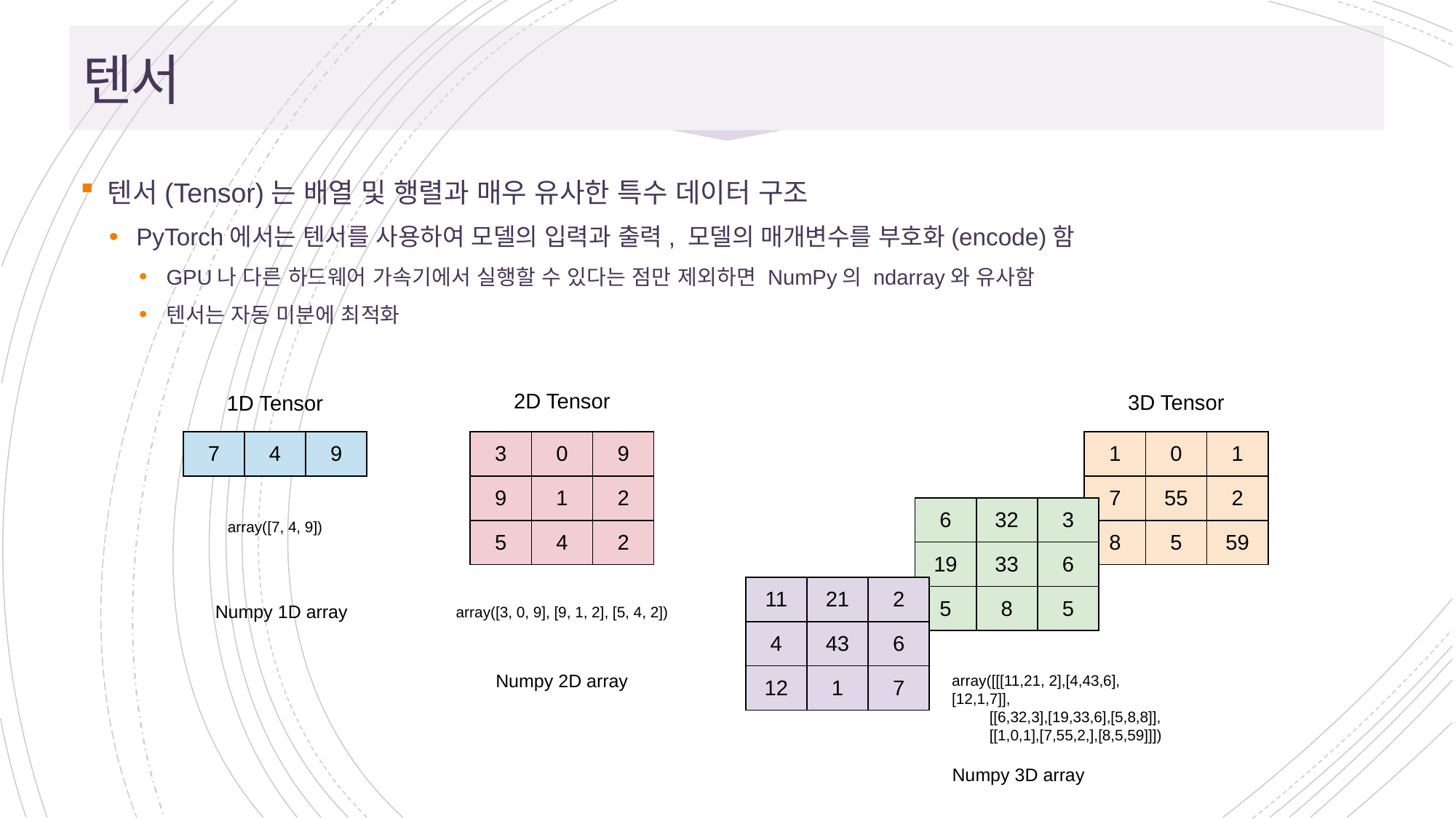

# 텐서
텐서(Tensor)는 배열 및 행렬과 매우 유사한 특수 데이터 구조
PyTorch에서는 텐서를 사용하여 모델의 입력과 출력, 모델의 매개변수를 부호화(encode)함
GPU나 다른 하드웨어 가속기에서 실행할 수 있다는 점만 제외하면 NumPy의 ndarray와 유사함
텐서는 자동 미분에 최적화

2D Tensor
3D Tensor
1D Tensor
| 7 | 4 | 9 |
| --- | --- | --- |
| 3 | 0 | 9 |
| --- | --- | --- |
| 9 | 1 | 2 |
| 5 | 4 | 2 |
| 1 | 0 | 1 |
| --- | --- | --- |
| 7 | 55 | 2 |
| 8 | 5 | 59 |
| 6 | 32 | 3 |
| --- | --- | --- |
| 19 | 33 | 6 |
| 5 | 8 | 5 |
array([7, 4, 9])
| 11 | 21 | 2 |
| --- | --- | --- |
| 4 | 43 | 6 |
| 12 | 1 | 7 |
Numpy 1D array
array([3, 0, 9], [9, 1, 2], [5, 4, 2])
Numpy 2D array
array([[[11,21, 2],[4,43,6],[12,1,7]],
         [[6,32,3],[19,33,6],[5,8,8]],
         [[1,0,1],[7,55,2,],[8,5,59]]])
Numpy 3D array